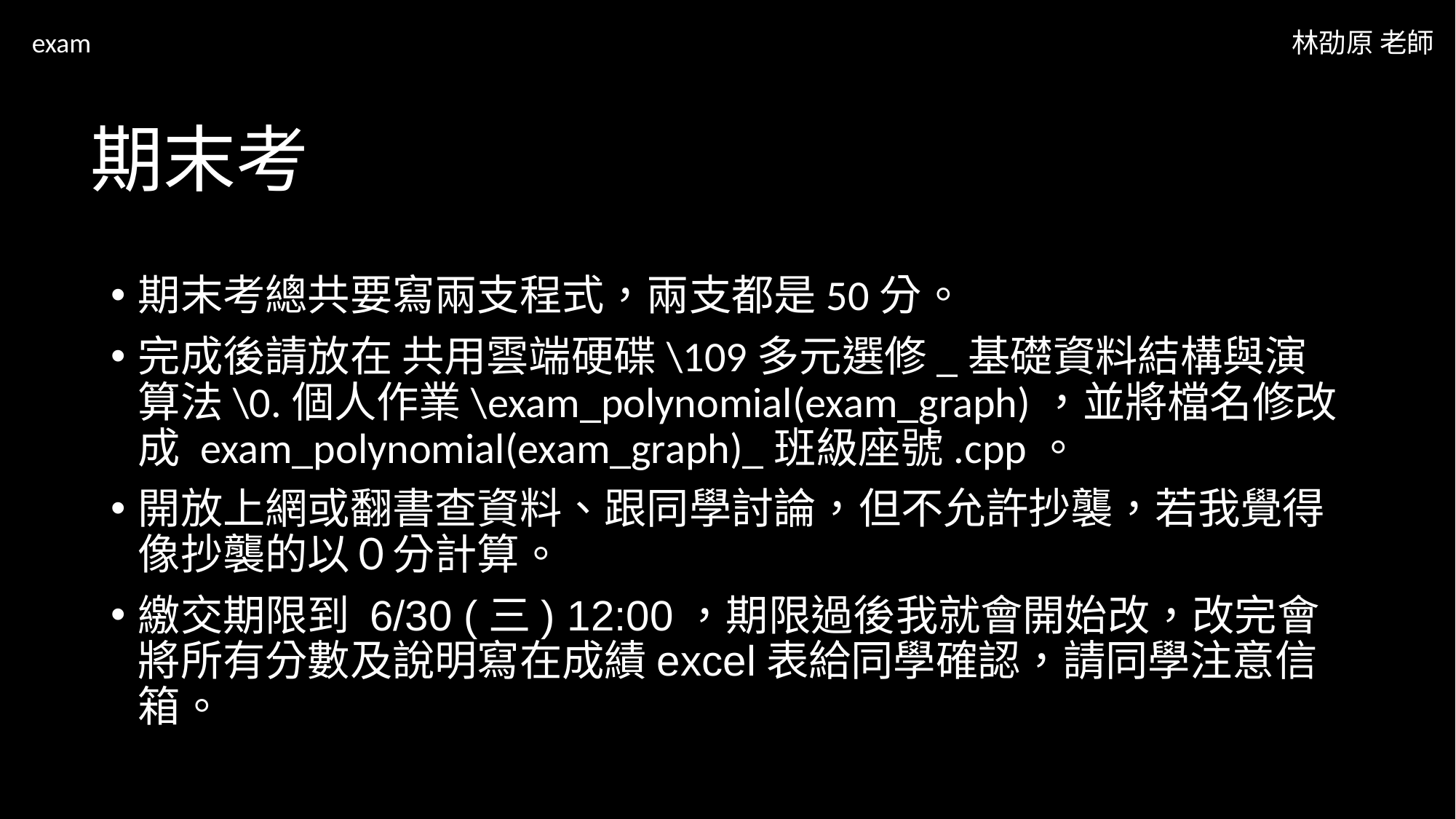

exam
林劭原 老師
# 期末考
期末考總共要寫兩支程式，兩支都是50分。
完成後請放在 共用雲端硬碟\109多元選修_基礎資料結構與演算法\0.個人作業\exam_polynomial(exam_graph)，並將檔名修改成 exam_polynomial(exam_graph)_班級座號.cpp。
開放上網或翻書查資料、跟同學討論，但不允許抄襲，若我覺得像抄襲的以０分計算。
繳交期限到 6/30 (三) 12:00，期限過後我就會開始改，改完會將所有分數及說明寫在成績excel表給同學確認，請同學注意信箱。